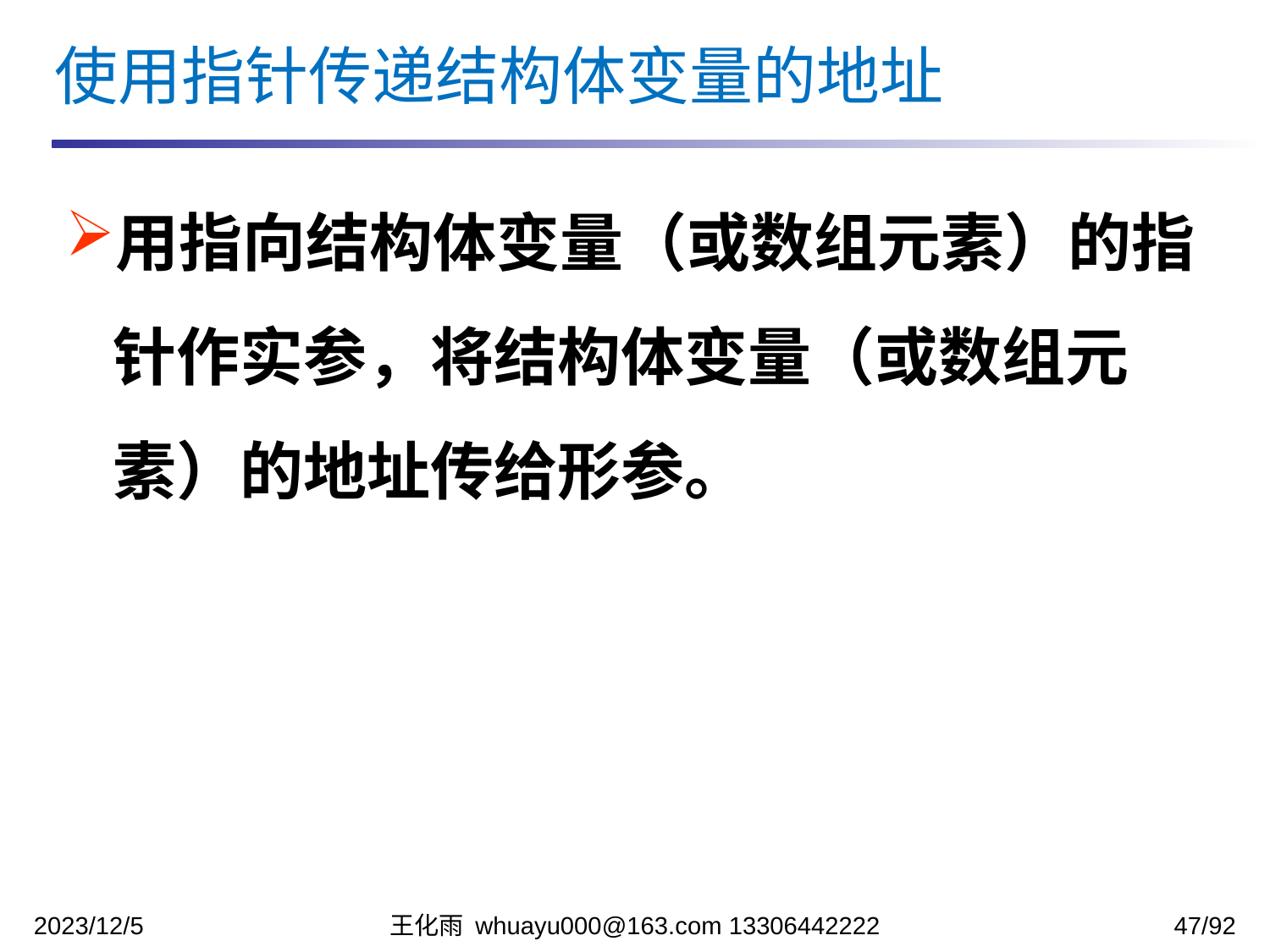

使用指针传递结构体变量的地址
用指向结构体变量（或数组元素）的指针作实参，将结构体变量（或数组元素）的地址传给形参。
2023/12/5
王化雨 whuayu000@163.com 13306442222
47/92